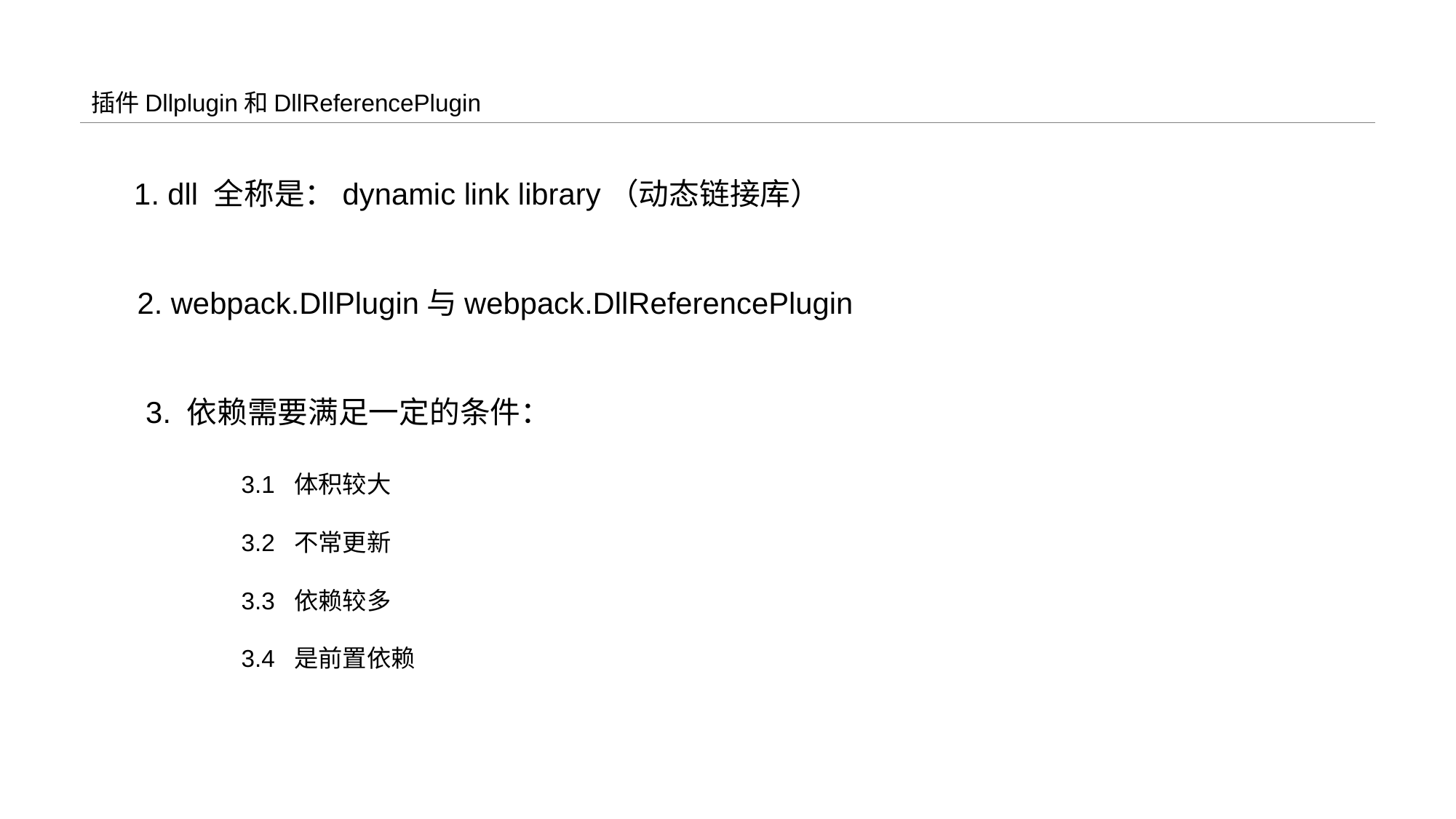

# 插件Dllplugin和DllReferencePlugin
1. dll 全称是：dynamic link library（动态链接库）
2. webpack.DllPlugin与webpack.DllReferencePlugin
3. 依赖需要满足一定的条件：
3.1  体积较大

3.2  不常更新

3.3  依赖较多

3.4  是前置依赖
43